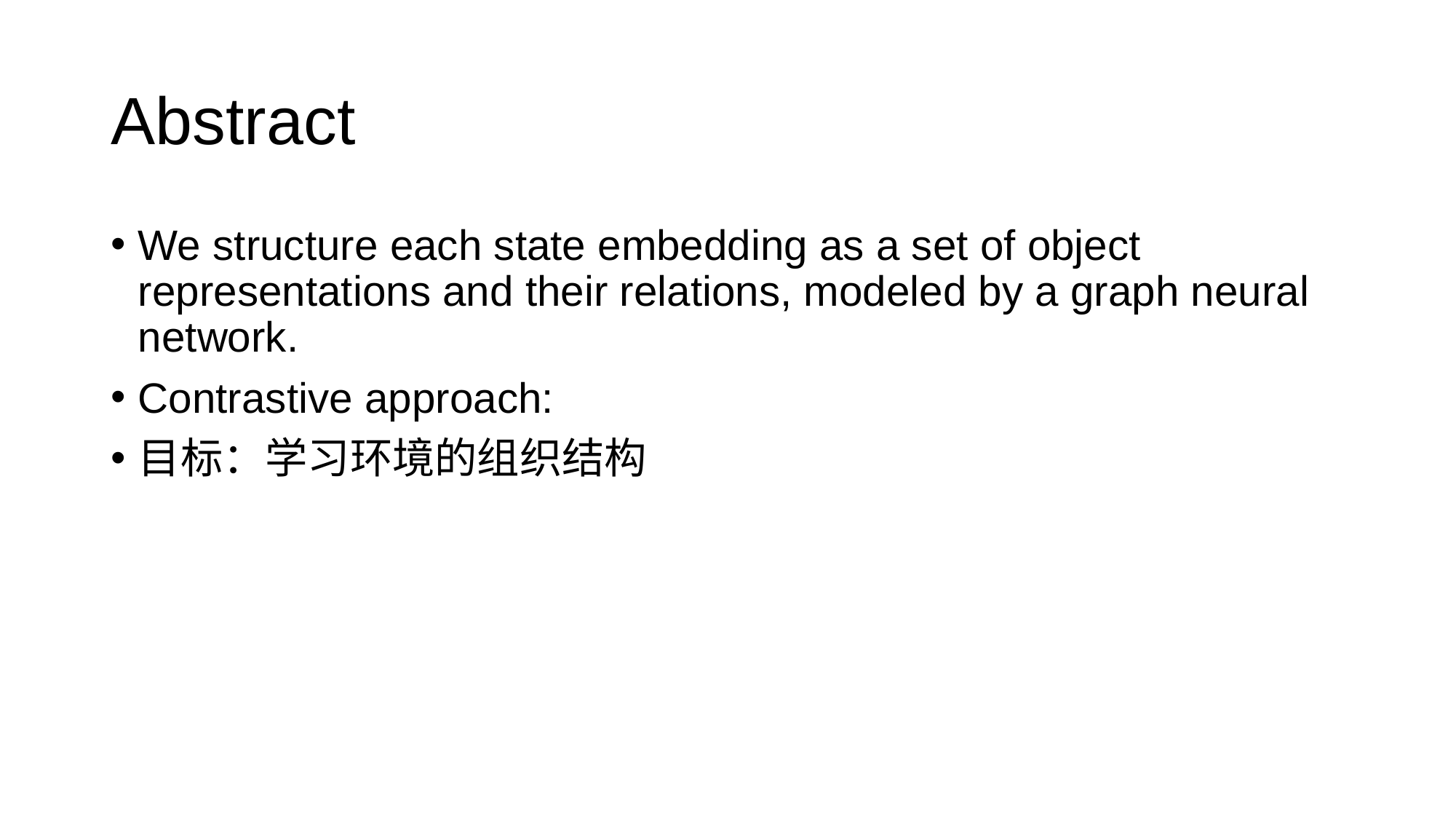

# Abstract
We structure each state embedding as a set of object representations and their relations, modeled by a graph neural network.
Contrastive approach:
目标：学习环境的组织结构